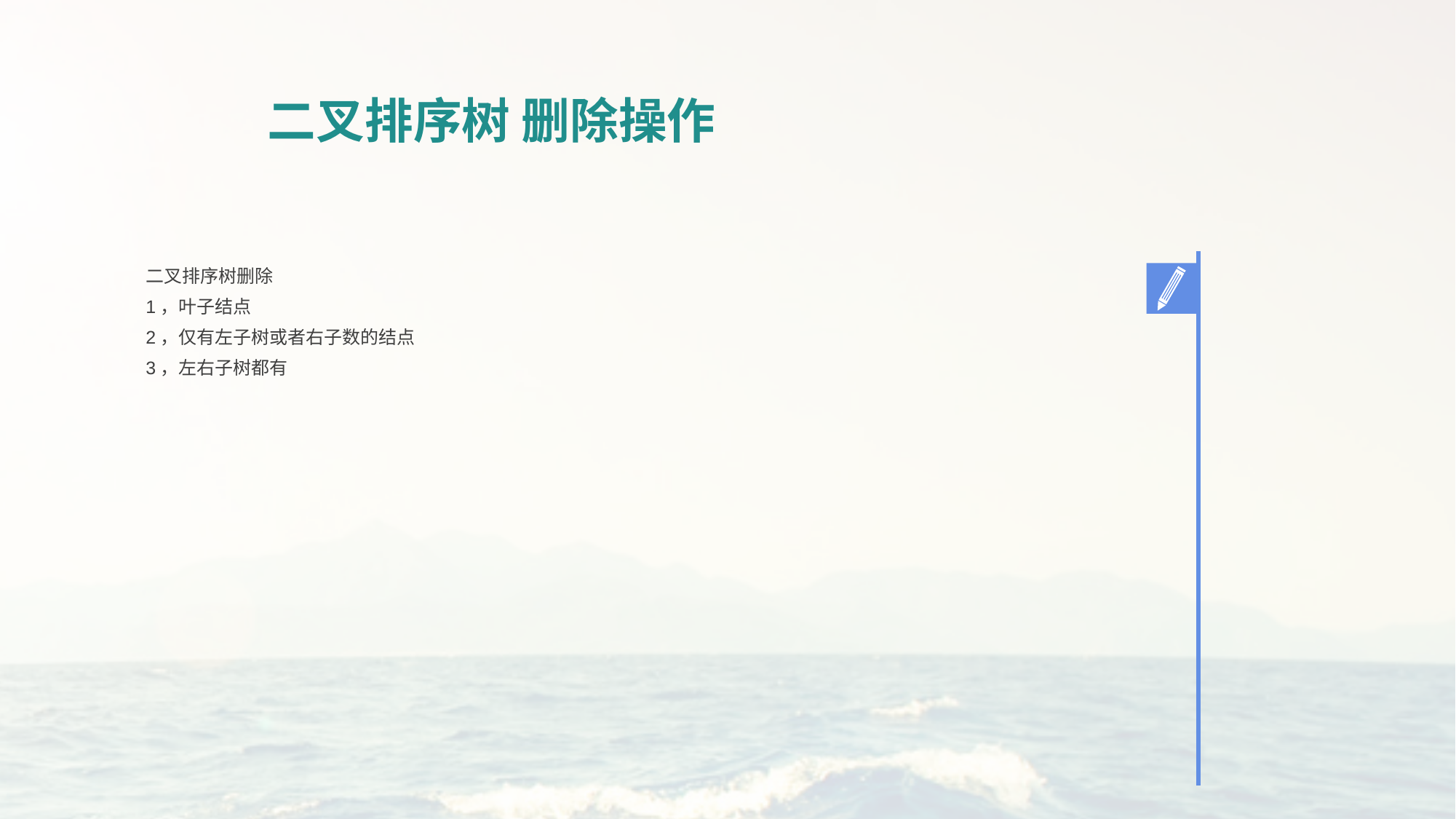

二叉排序树 删除操作
二叉排序树删除
1，叶子结点
2，仅有左子树或者右子数的结点
3，左右子树都有